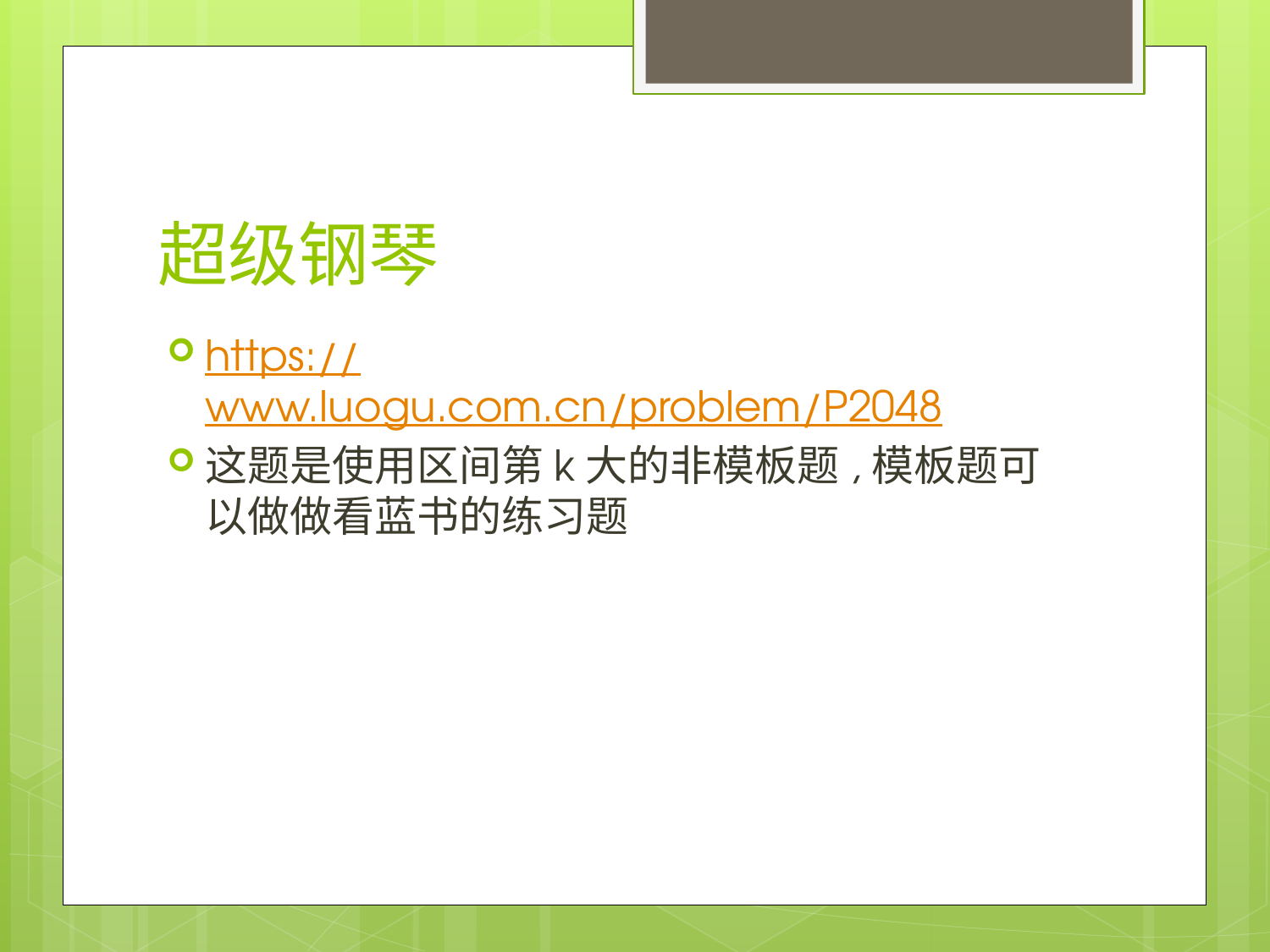

# 超级钢琴
https://www.luogu.com.cn/problem/P2048
这题是使用区间第k大的非模板题,模板题可以做做看蓝书的练习题